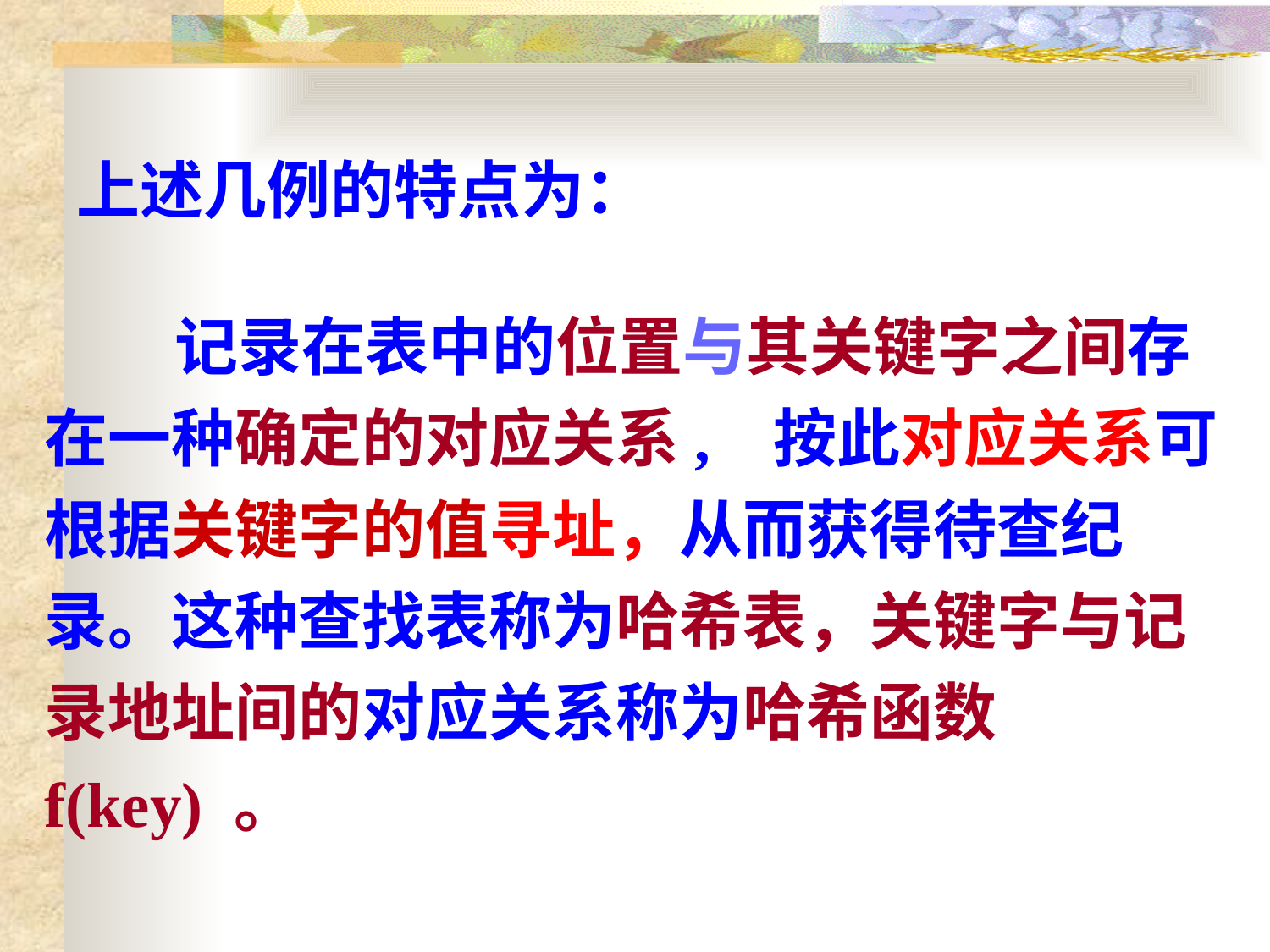

# 上述几例的特点为：
        记录在表中的位置与其关键字之间存在一种确定的对应关系,   按此对应关系可根据关键字的值寻址，从而获得待查纪录。这种查找表称为哈希表，关键字与记录地址间的对应关系称为哈希函数f(key) 。